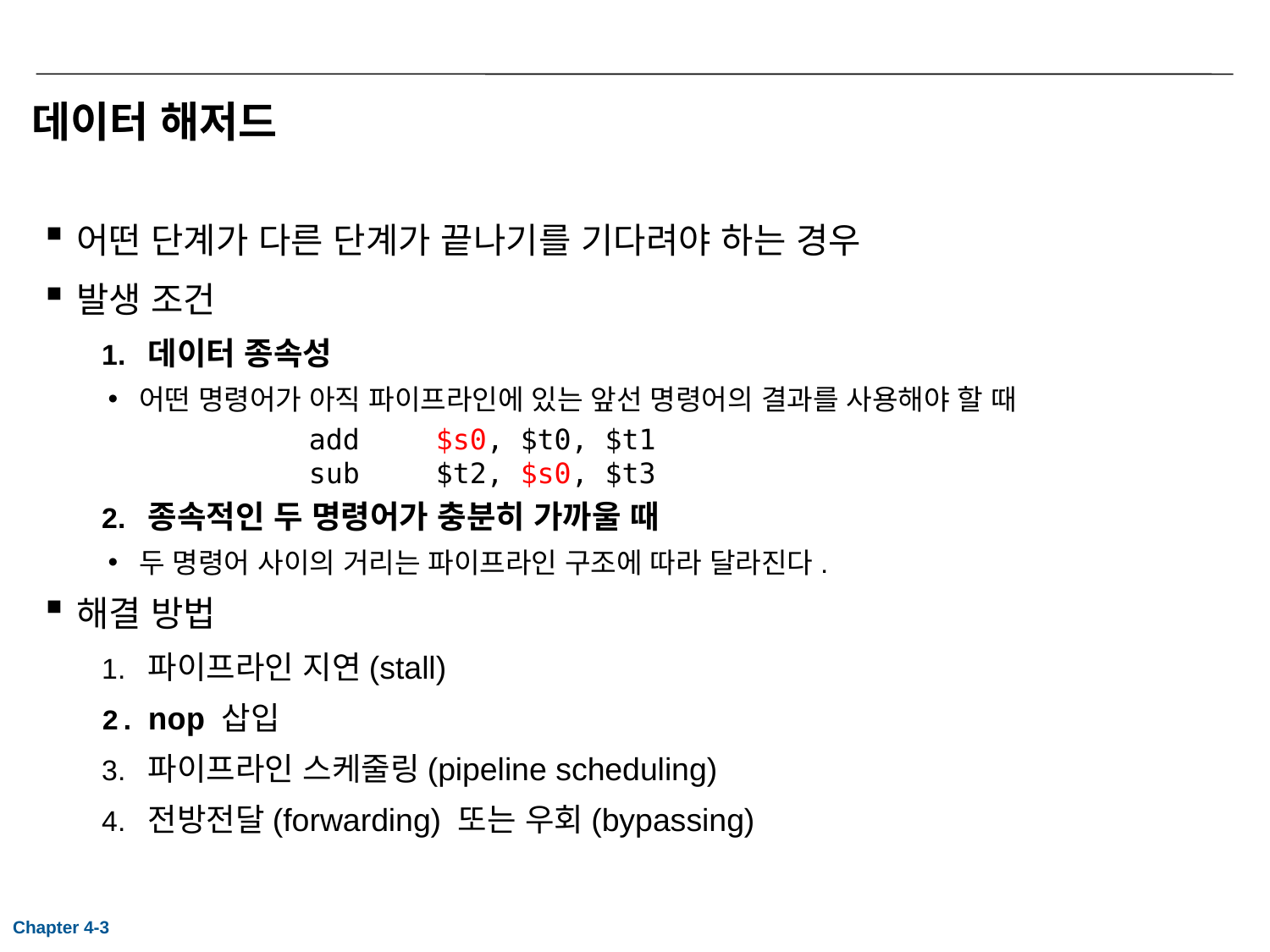

# 데이터 해저드
어떤 단계가 다른 단계가 끝나기를 기다려야 하는 경우
발생 조건
데이터 종속성
어떤 명령어가 아직 파이프라인에 있는 앞선 명령어의 결과를 사용해야 할 때
add	$s0, $t0, $t1
sub	$t2, $s0, $t3
종속적인 두 명령어가 충분히 가까울 때
두 명령어 사이의 거리는 파이프라인 구조에 따라 달라진다.
해결 방법
파이프라인 지연(stall)
nop 삽입
파이프라인 스케줄링(pipeline scheduling)
전방전달(forwarding) 또는 우회(bypassing)
Chapter 4-3